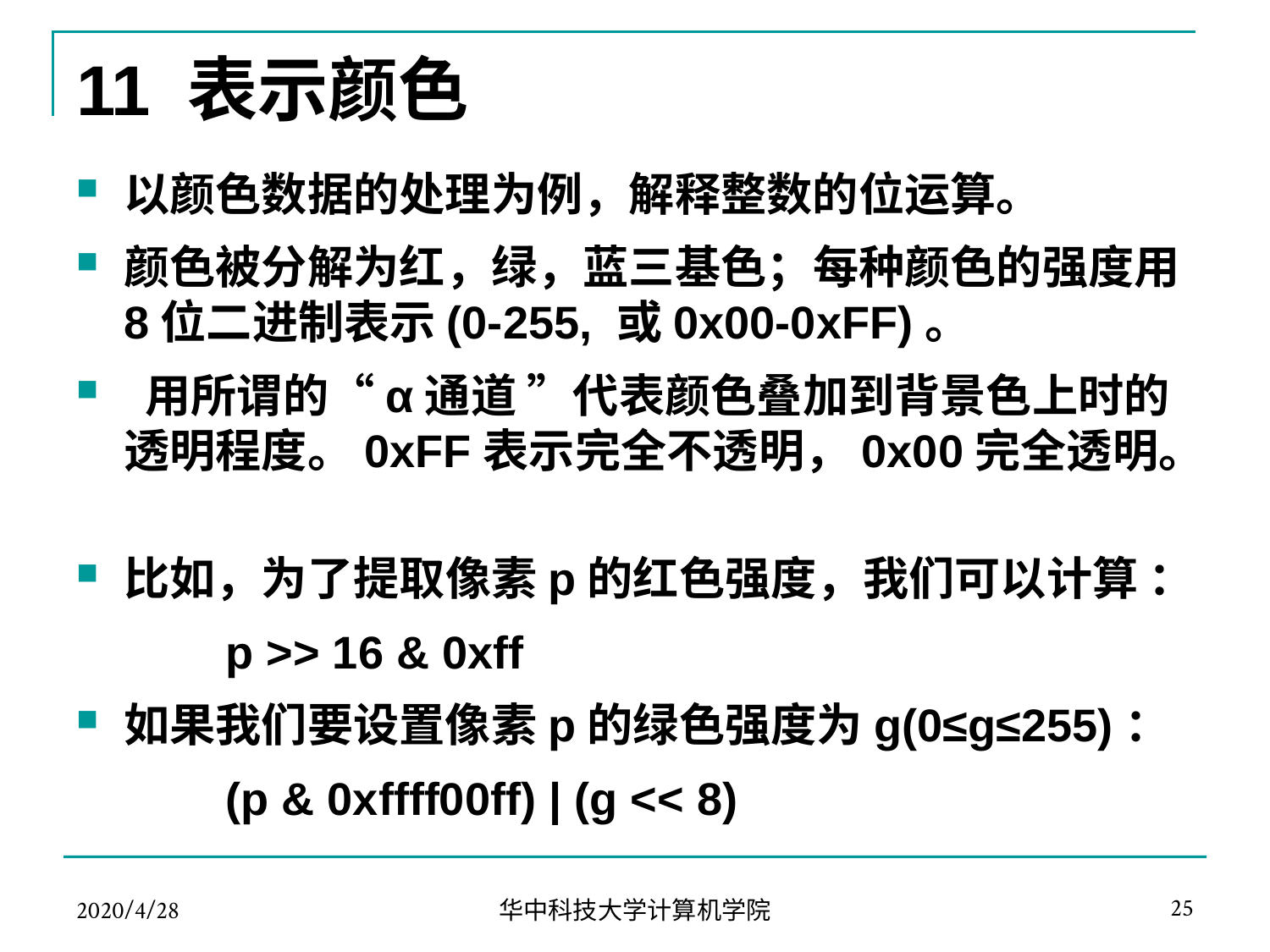

# 11 表示颜色
以颜色数据的处理为例，解释整数的位运算。
颜色被分解为红，绿，蓝三基色；每种颜色的强度用8位二进制表示(0-255, 或0x00-0xFF)。
 用所谓的“α通道 ”代表颜色叠加到背景色上时的透明程度。0xFF表示完全不透明，0x00完全透明。
比如，为了提取像素p的红色强度，我们可以计算 ：
	        p >> 16 & 0xff
如果我们要设置像素p的绿色强度为g(0≤g≤255)：
	        (p & 0xffff00ff) | (g << 8)
2020/4/28
25
华中科技大学计算机学院